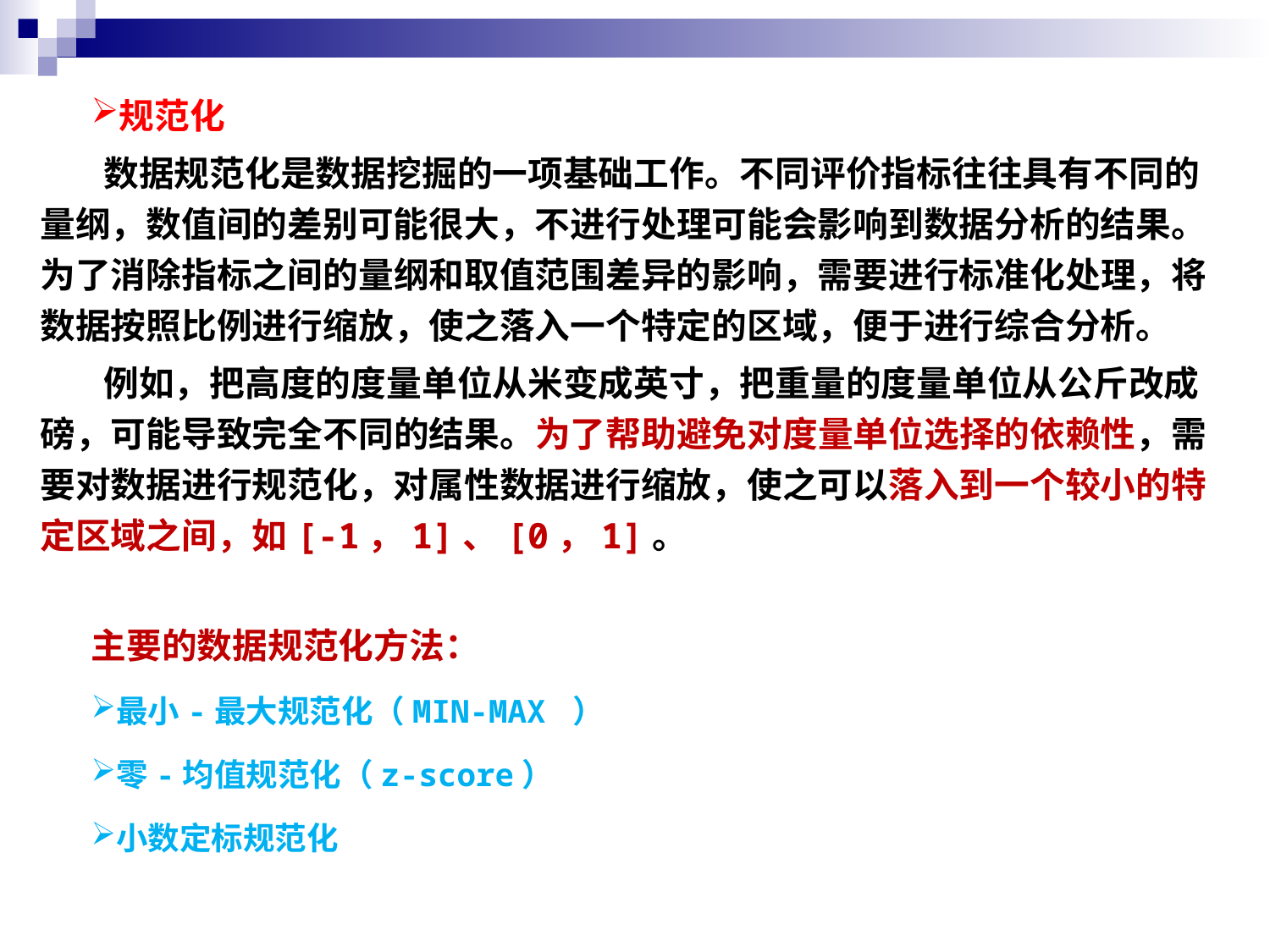

规范化
数据规范化是数据挖掘的一项基础工作。不同评价指标往往具有不同的量纲，数值间的差别可能很大，不进行处理可能会影响到数据分析的结果。为了消除指标之间的量纲和取值范围差异的影响，需要进行标准化处理，将数据按照比例进行缩放，使之落入一个特定的区域，便于进行综合分析。
例如，把高度的度量单位从米变成英寸，把重量的度量单位从公斤改成磅，可能导致完全不同的结果。为了帮助避免对度量单位选择的依赖性，需要对数据进行规范化，对属性数据进行缩放，使之可以落入到一个较小的特定区域之间，如[-1，1]、[0，1]。

主要的数据规范化方法：
最小-最大规范化（MIN-MAX ）
零-均值规范化（z-score）
小数定标规范化